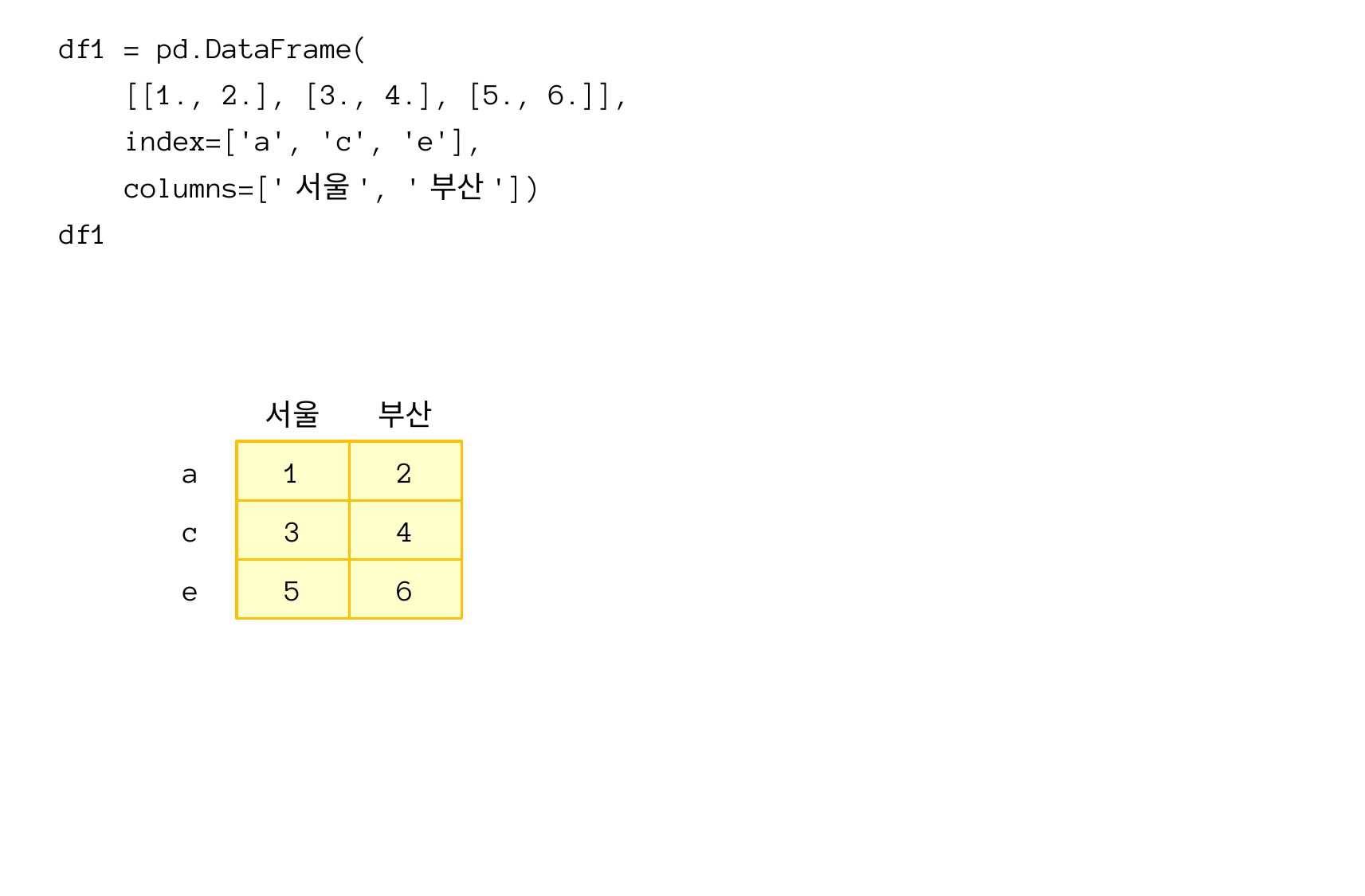

df1 = pd.DataFrame(
    [[1., 2.], [3., 4.], [5., 6.]],
    index=['a', 'c', 'e'],
    columns=['서울', '부산'])
df1

서울
부산
a
1
2
c
3
4
e
5
6